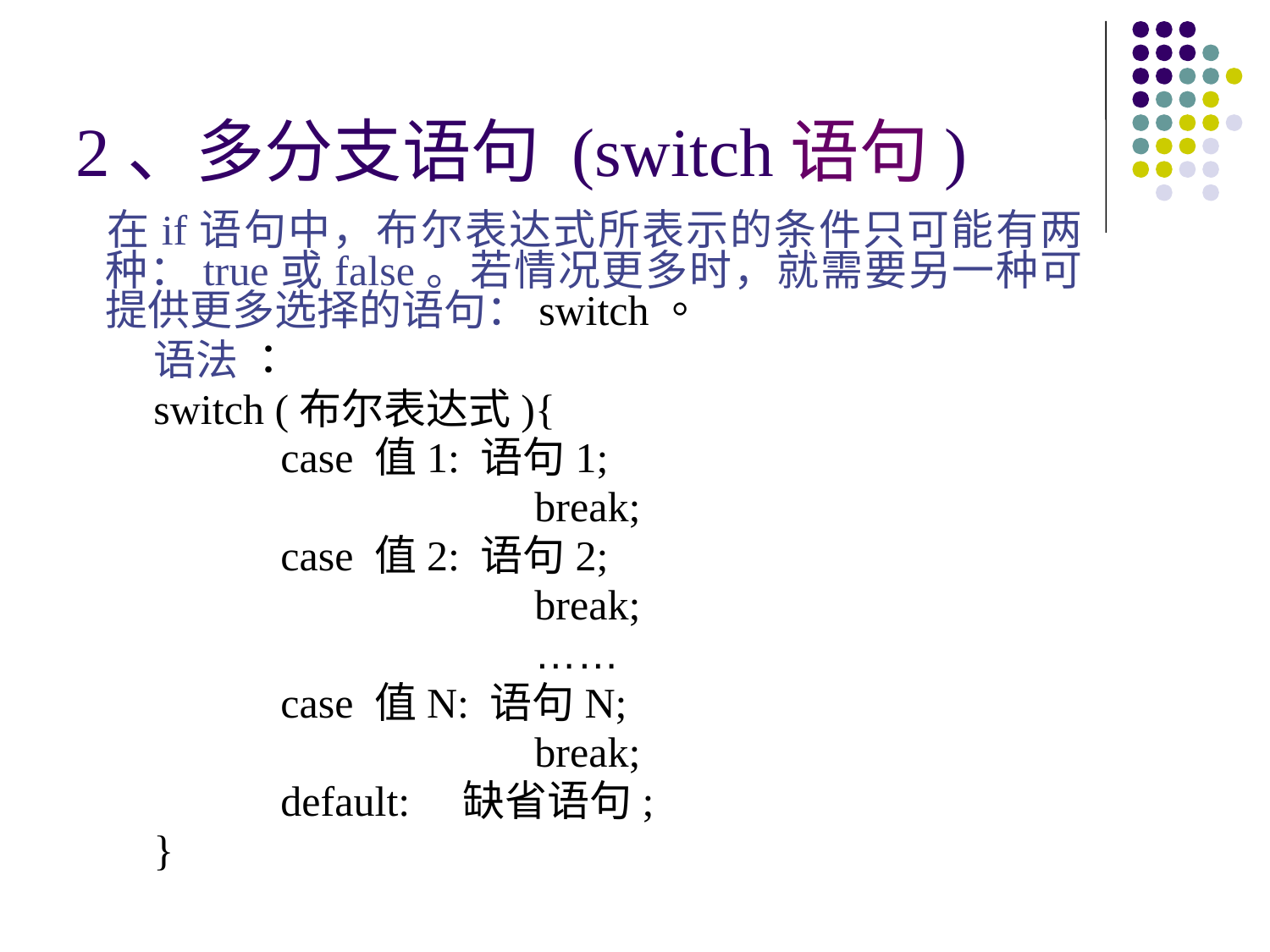

# 2、多分支语句 (switch语句)
	在if语句中，布尔表达式所表示的条件只可能有两种：true或false。若情况更多时，就需要另一种可提供更多选择的语句：switch。
	语法 ：
	switch (布尔表达式){
		case 值1: 语句1;
				break;
		case 值2: 语句2;
				break;
				……
		case 值N: 语句N;
				break;
		default:    缺省语句;
	}
16